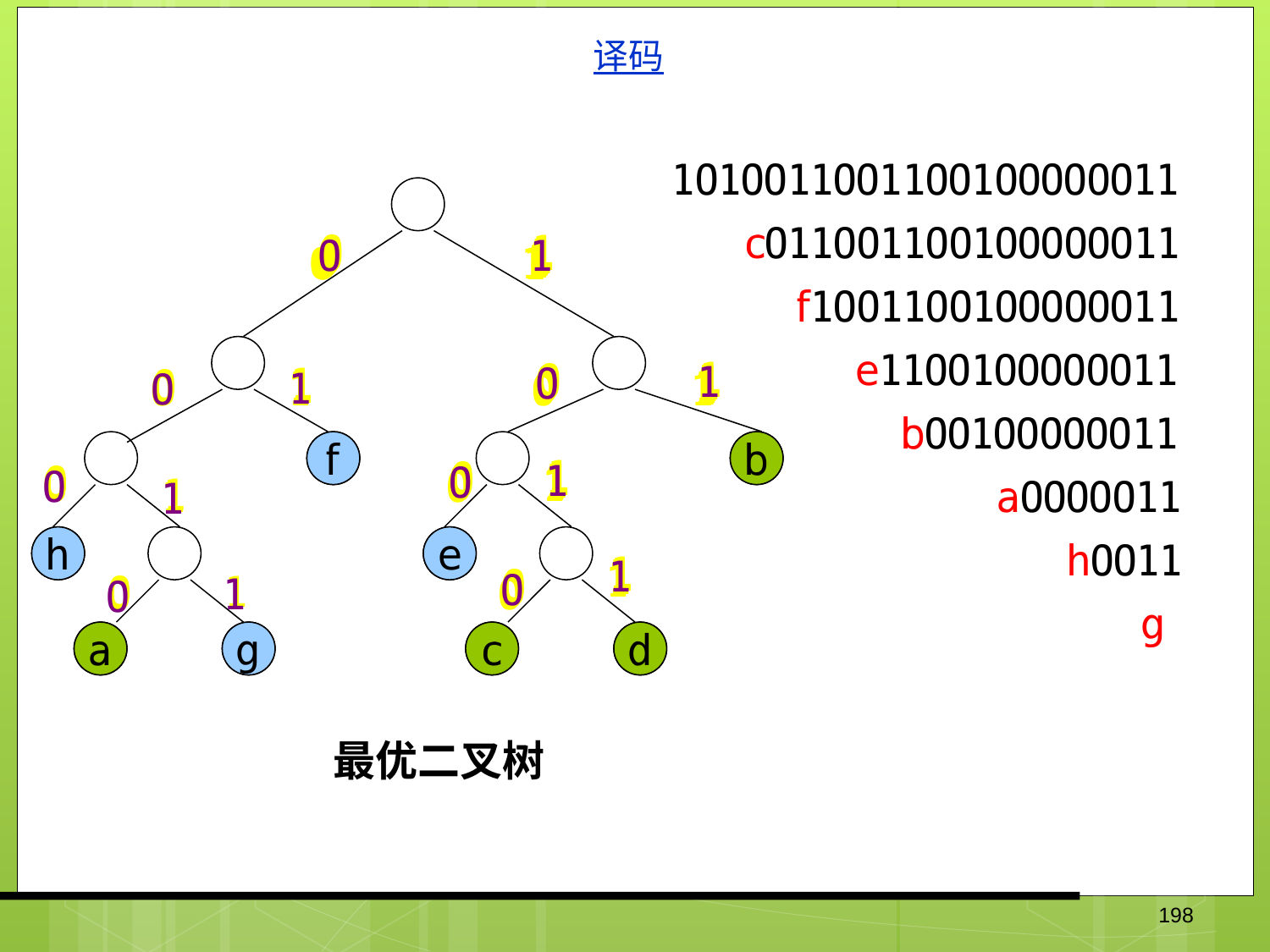

译码
1010011001100100000011

    c011001100100000011
0
1
0
0
1
1
0
1
0
1
0
1
0
1
0
1
0
1
0
1
0
1
0
1

0

1
0
1
f1001100100000011

e1100100000011
1
0
1
1
0
0
1
1
0
1
1
0
1
0
1
0
0
1
1
1
0
1
0
0
0
1
1
0
1
0
1
0
1
0
0
1
0
1

b00100000011

f
f

b
b
1
0
1
1
0
0
1
1
1
0
0
0
1
1
0
0
0
0
1
0
1
0
0
1
0
0
1
1
1
a0000011
1

h
h

e
e

h0011
1
1
1
1
1
1
1
1
0
0
0
0
0
0
0
1
0
0
0
1
0
0

g
a
a
g
g
c
c
d
d
最优二叉树
198